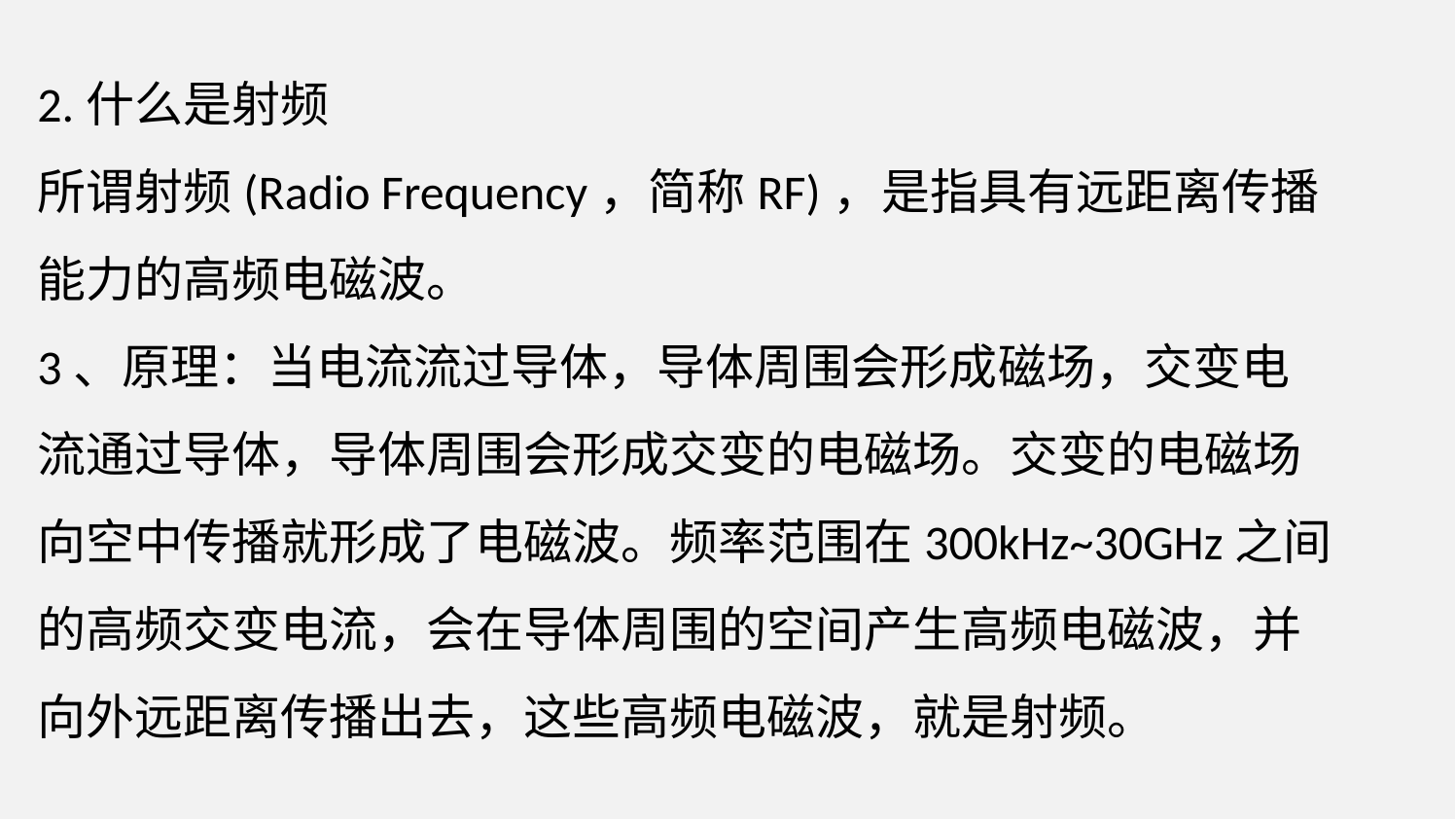

2.什么是射频
所谓射频(Radio Frequency，简称RF)，是指具有远距离传播能力的高频电磁波。
3、原理：当电流流过导体，导体周围会形成磁场，交变电流通过导体，导体周围会形成交变的电磁场。交变的电磁场向空中传播就形成了电磁波。频率范围在300kHz~30GHz之间的高频交变电流，会在导体周围的空间产生高频电磁波，并向外远距离传播出去，这些高频电磁波，就是射频。